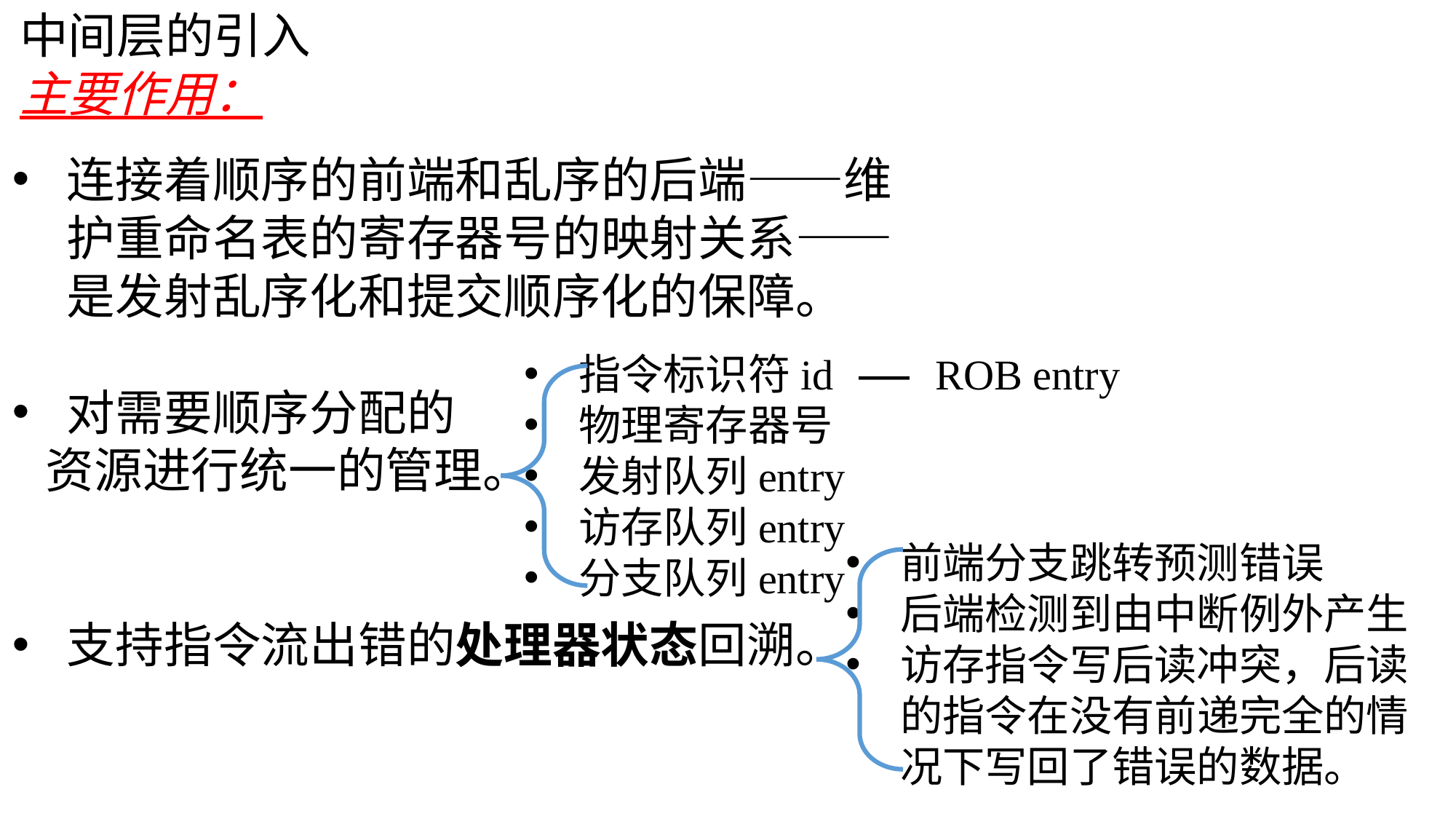

中间层的引入
主要作用：

连接着顺序的前端和乱序的后端——维护重命名表的寄存器号的映射关系——是发射乱序化和提交顺序化的保障。

对需要顺序分配的
  资源进行统一的管理。

支持指令流出错的处理器状态回溯。
指令标识符id —— ROB entry
物理寄存器号
发射队列entry
访存队列entry
分支队列entry

前端分支跳转预测错误
后端检测到由中断例外产生
访存指令写后读冲突，后读的指令在没有前递完全的情况下写回了错误的数据。